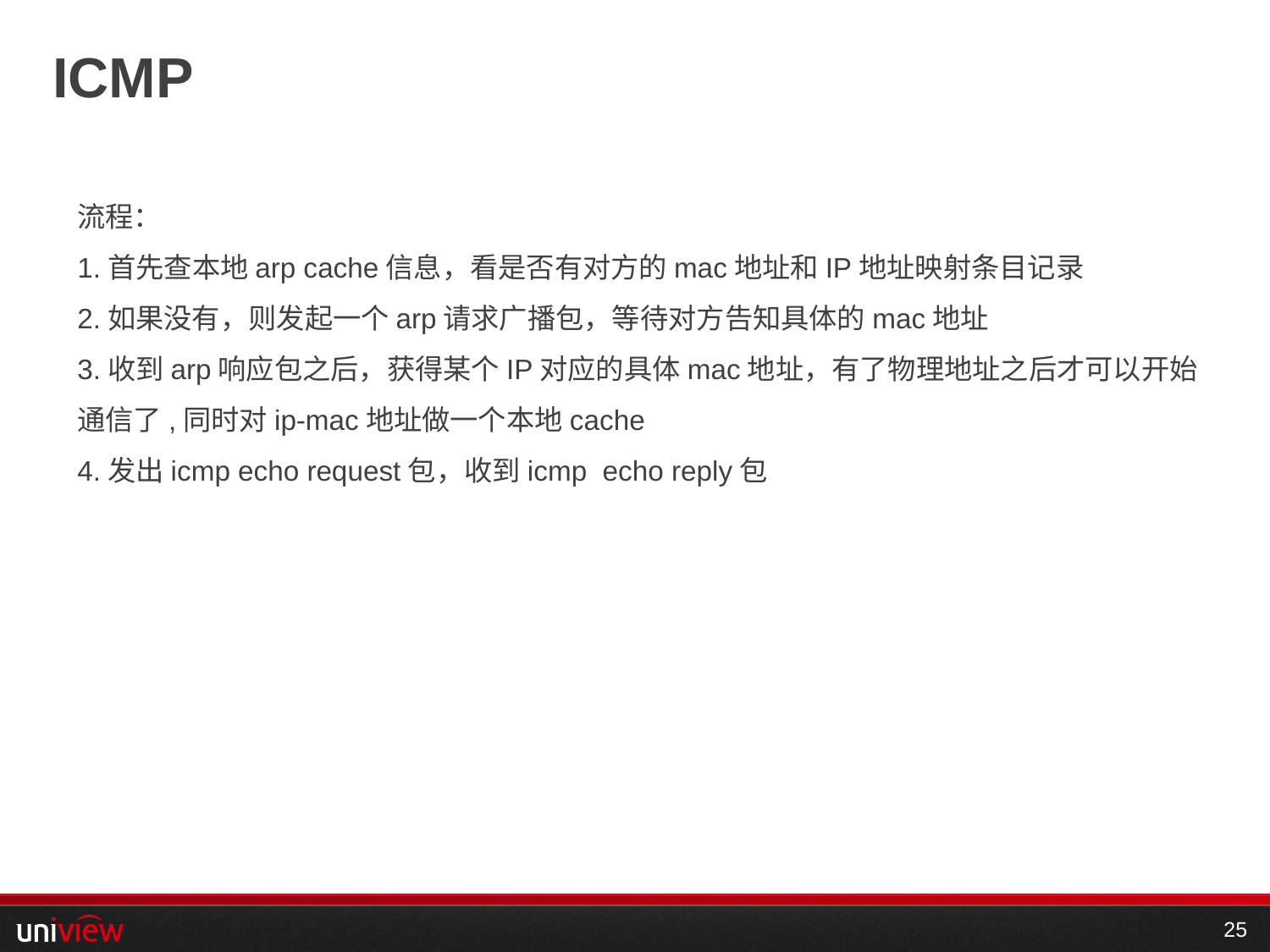

# ICMP
流程：
1.首先查本地arp cache信息，看是否有对方的mac地址和IP地址映射条目记录 
2.如果没有，则发起一个arp请求广播包，等待对方告知具体的mac地址 
3.收到arp响应包之后，获得某个IP对应的具体mac地址，有了物理地址之后才可以开始通信了,同时对ip-mac地址做一个本地cache 
4.发出icmp echo request包，收到icmp  echo reply包